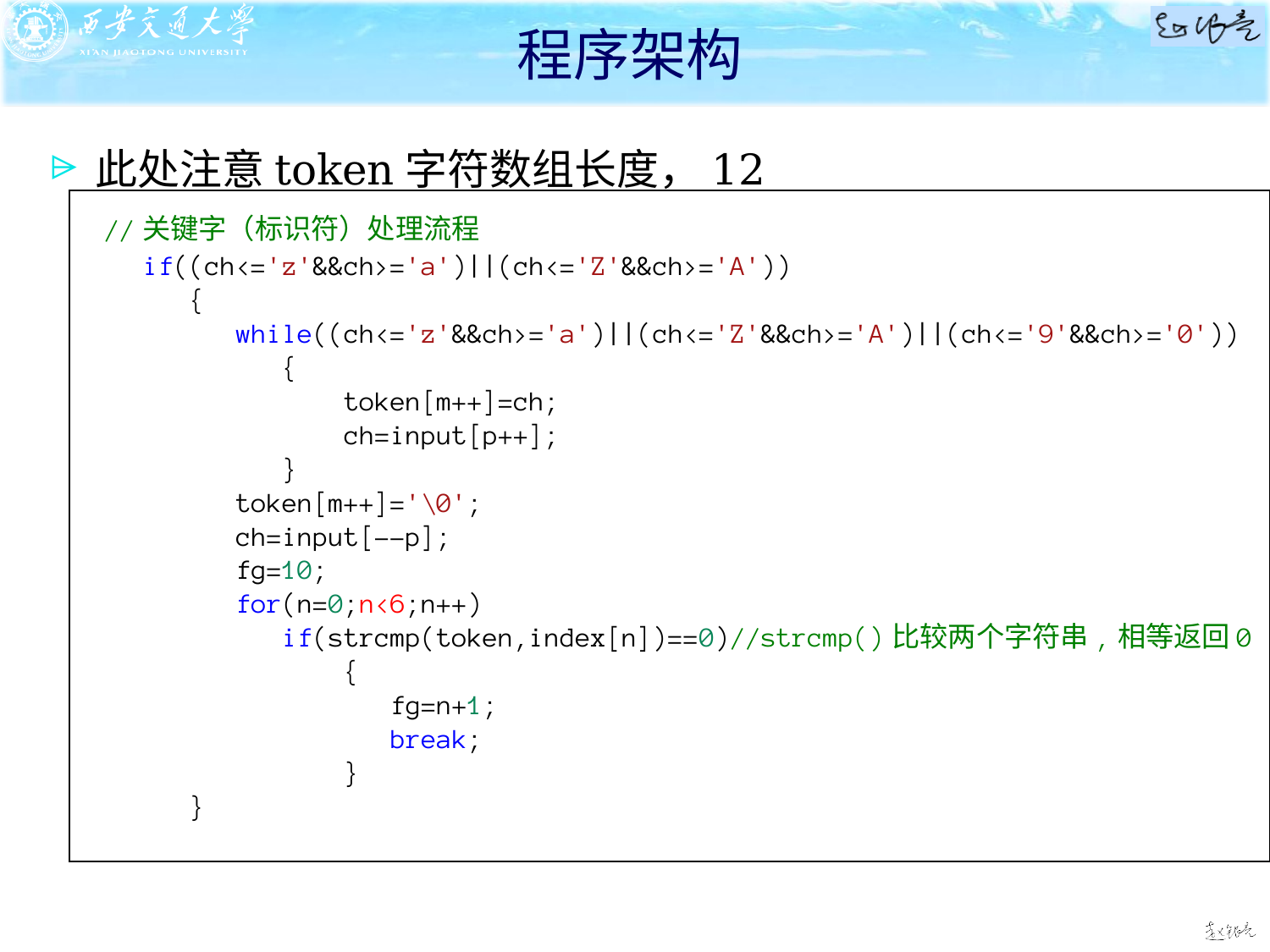

# 程序架构
此处注意token字符数组长度，12
 //关键字（标识符）处理流程
    if((ch<='z'&&ch>='a')||(ch<='Z'&&ch>='A'))
       {
          while((ch<='z'&&ch>='a')||(ch<='Z'&&ch>='A')||(ch<='9'&&ch>='0'))
             {
                 token[m++]=ch;
                 ch=input[p++];
             }
          token[m++]='\0';
          ch=input[--p];
          fg=10;
          for(n=0;n<6;n++)
             if(strcmp(token,index[n])==0)//strcmp()比较两个字符串,相等返回0
                 {
                    fg=n+1;
                    break;
                 }
       }